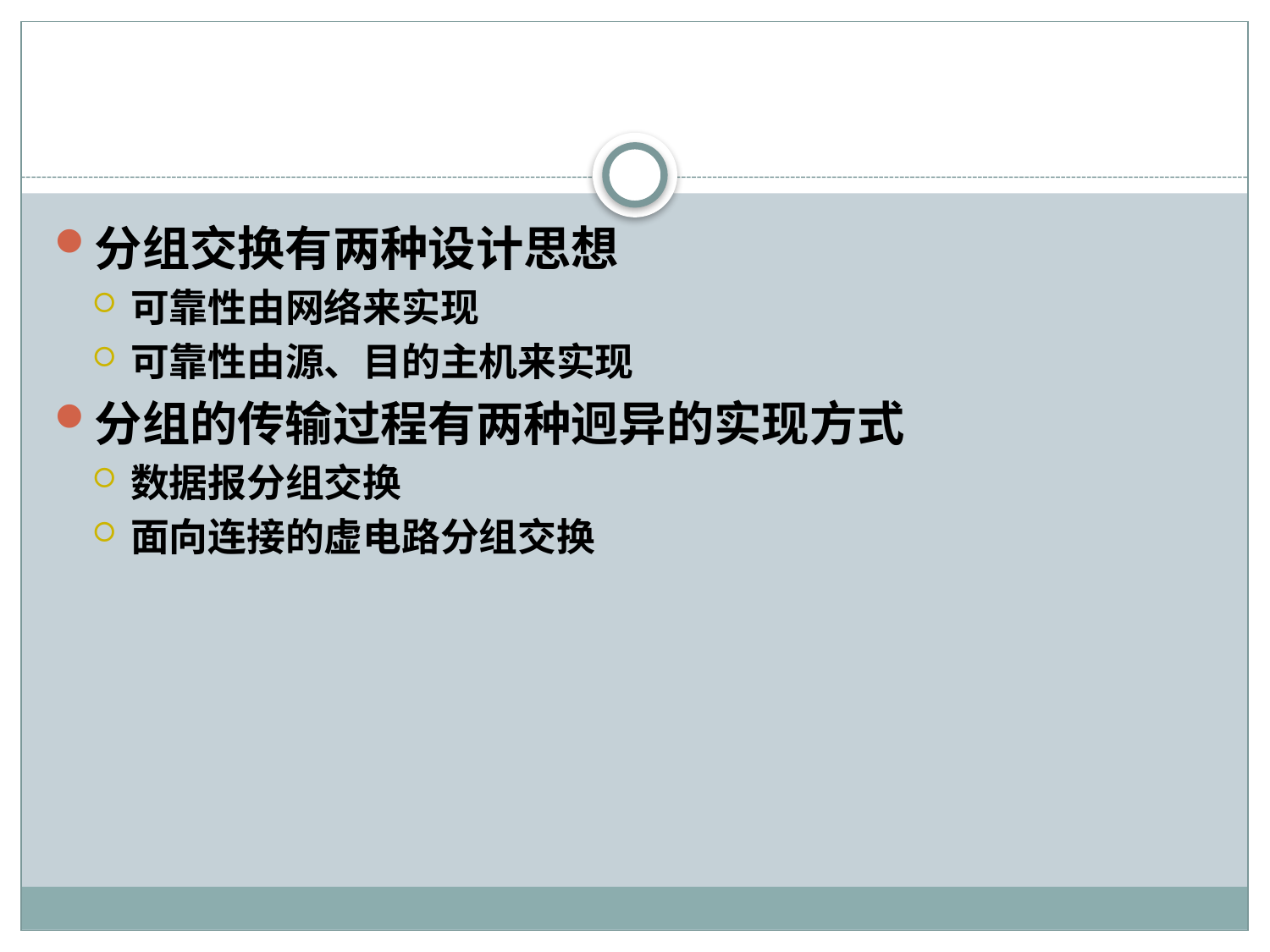

#
分组交换有两种设计思想
可靠性由网络来实现
可靠性由源、目的主机来实现
分组的传输过程有两种迥异的实现方式
数据报分组交换
面向连接的虚电路分组交换